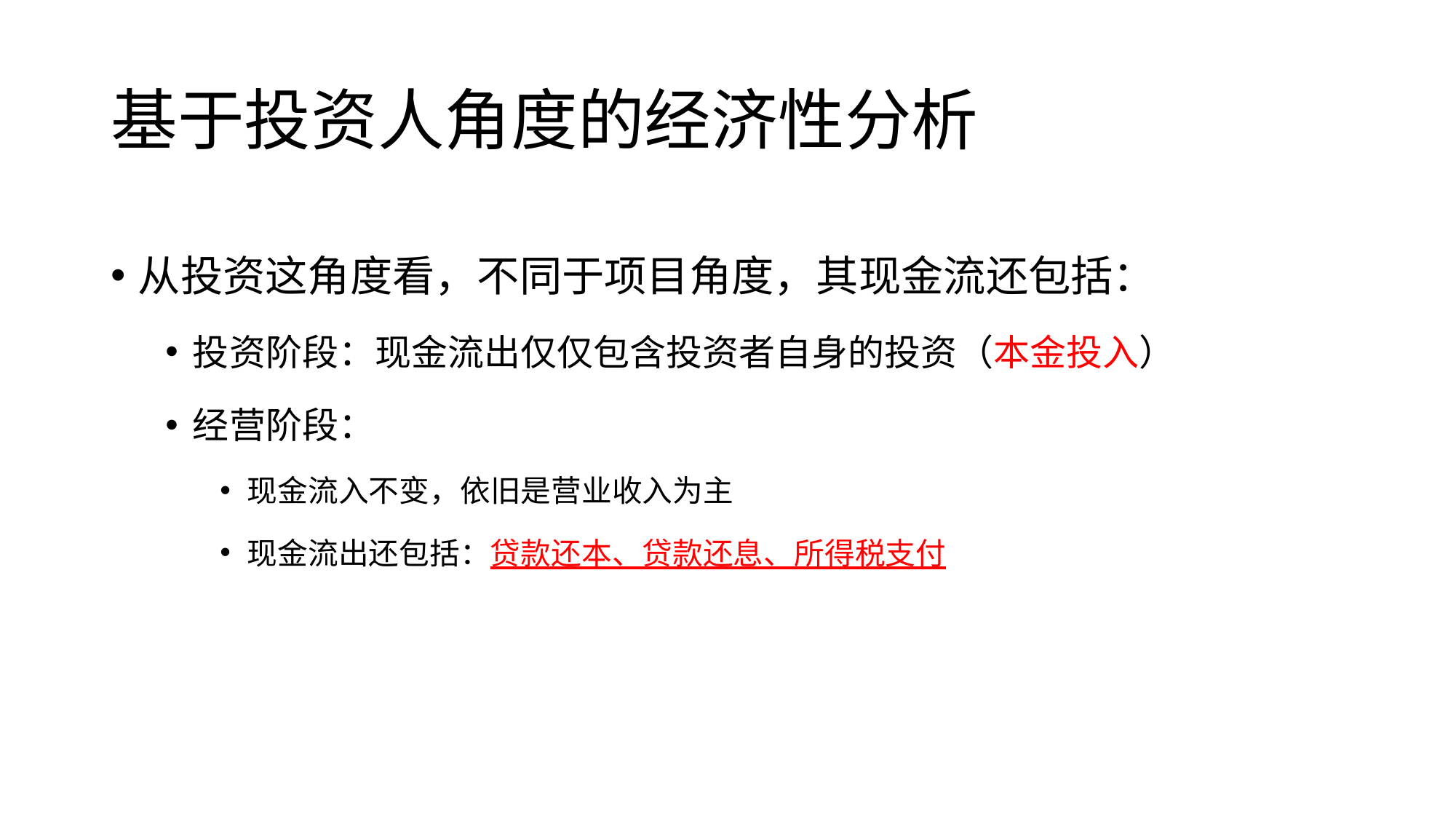

# 基于投资人角度的经济性分析
从投资这角度看，不同于项目角度，其现金流还包括：
投资阶段：现金流出仅仅包含投资者自身的投资（本金投入）
经营阶段：
现金流入不变，依旧是营业收入为主
现金流出还包括：贷款还本、贷款还息、所得税支付